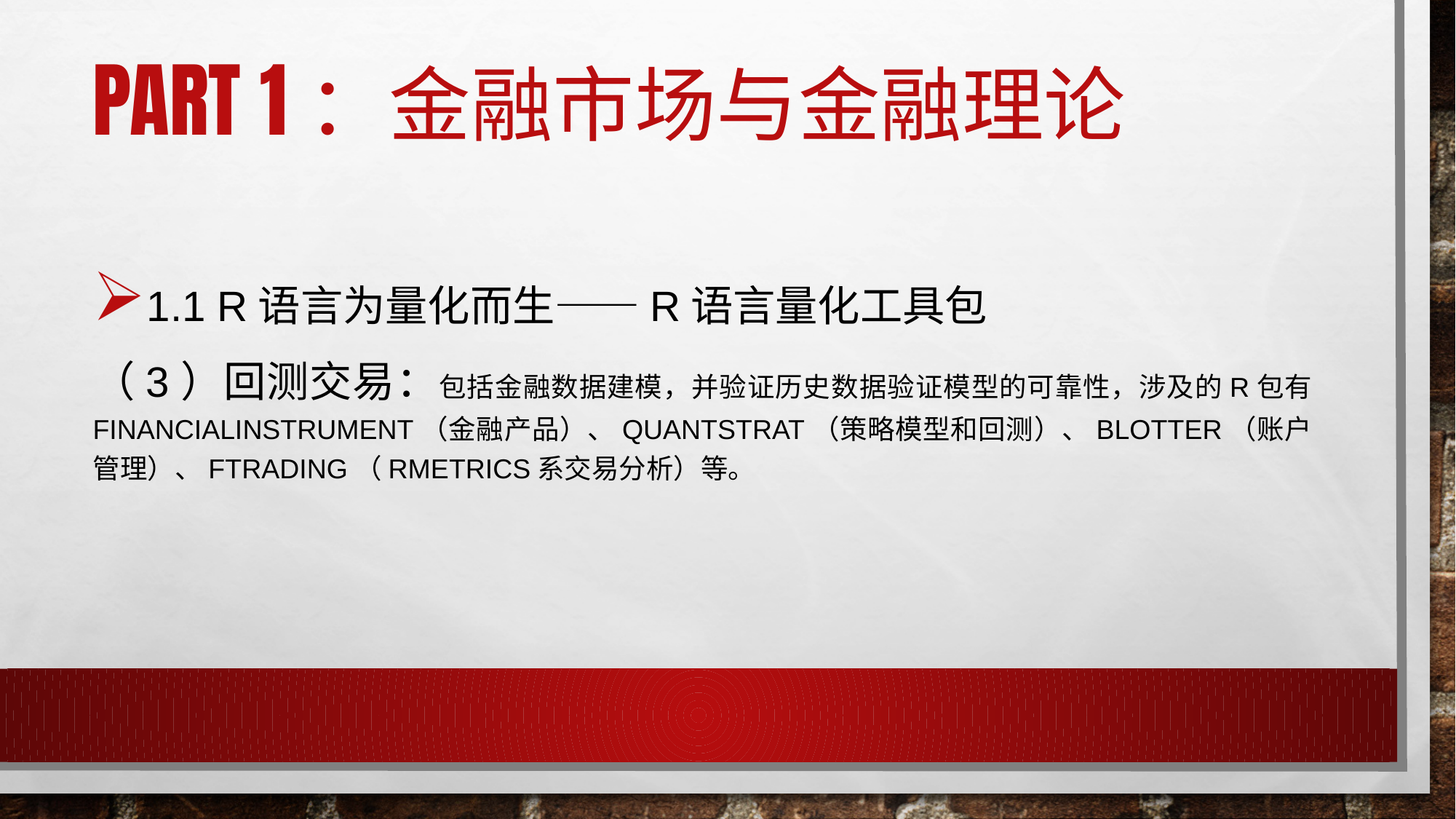

# Part 1：金融市场与金融理论
1.1 R语言为量化而生——R语言量化工具包
（3）回测交易：包括⾦融数据建模，并验证历史数据验证模型的可靠性，涉及的R包有 FinancialInstrument（⾦融产品）、quantstrat（策略模型和回测）、blotter（账户管理）、fTrading（Rmetrics系交易分析）等。